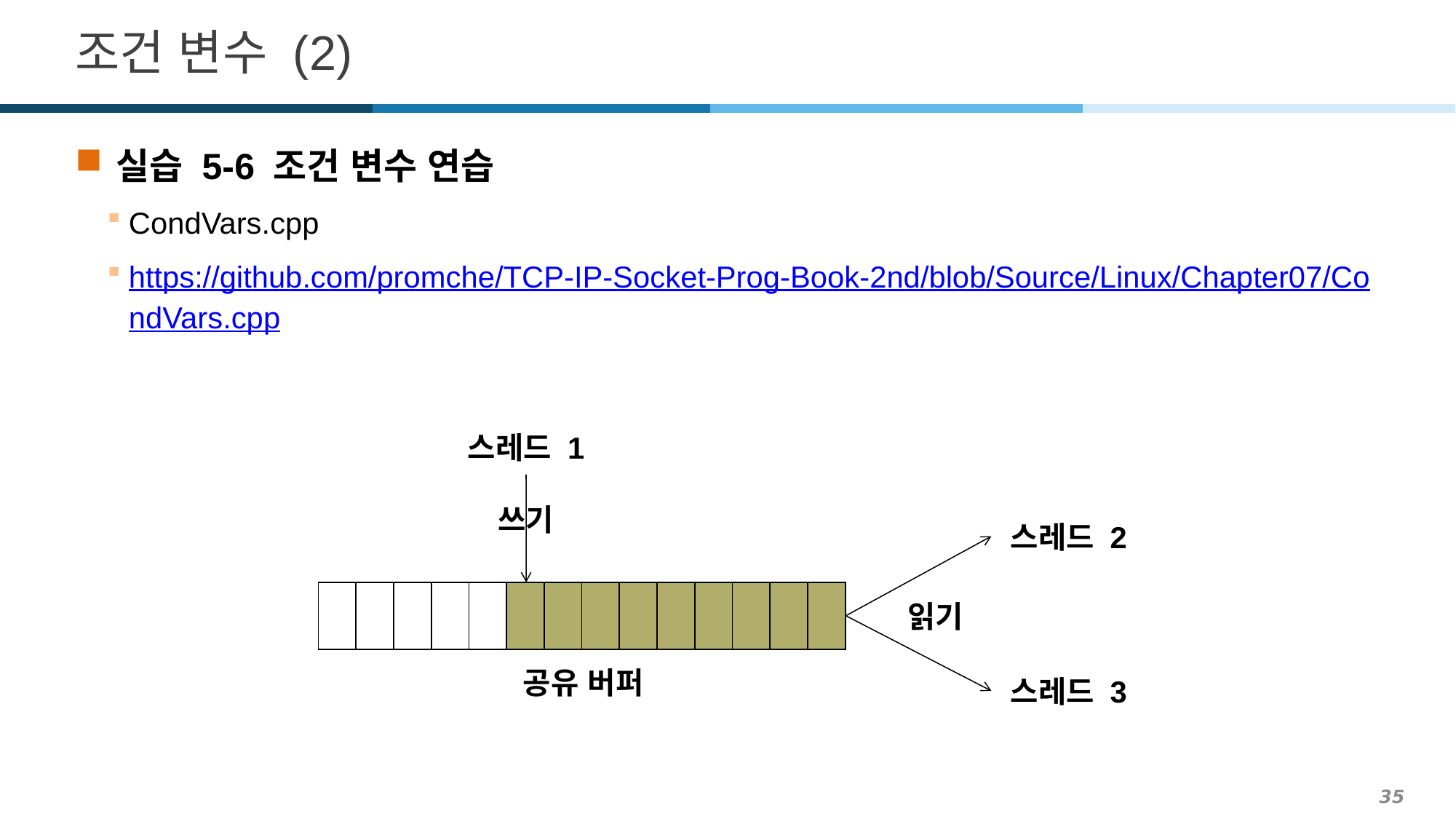

# 조건 변수 (2)
실습 5-6 조건 변수 연습
CondVars.cpp
https://github.com/promche/TCP-IP-Socket-Prog-Book-2nd/blob/Source/Linux/Chapter07/CondVars.cpp

스레드 1
쓰기
스레드 2
|  |  |  |  |  |  |  |  |  |  |  |  |  |  |
| --- | --- | --- | --- | --- | --- | --- | --- | --- | --- | --- | --- | --- | --- |
읽기
공유 버퍼
스레드 3